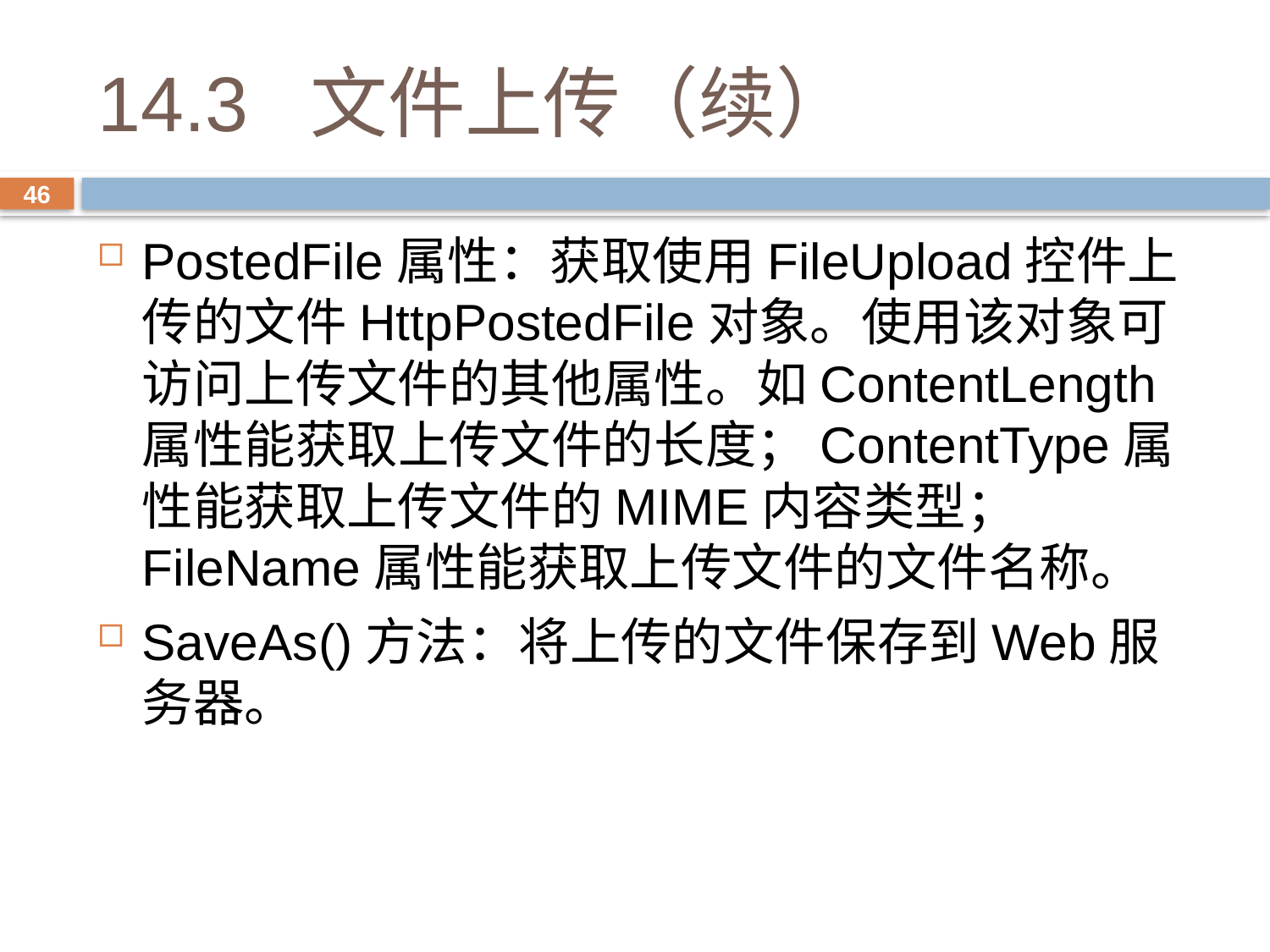

# 14.3  文件上传（续）
46
PostedFile属性：获取使用FileUpload控件上传的文件HttpPostedFile对象。使用该对象可访问上传文件的其他属性。如ContentLength属性能获取上传文件的长度；ContentType属性能获取上传文件的MIME内容类型；FileName属性能获取上传文件的文件名称。
SaveAs()方法：将上传的文件保存到Web服务器。